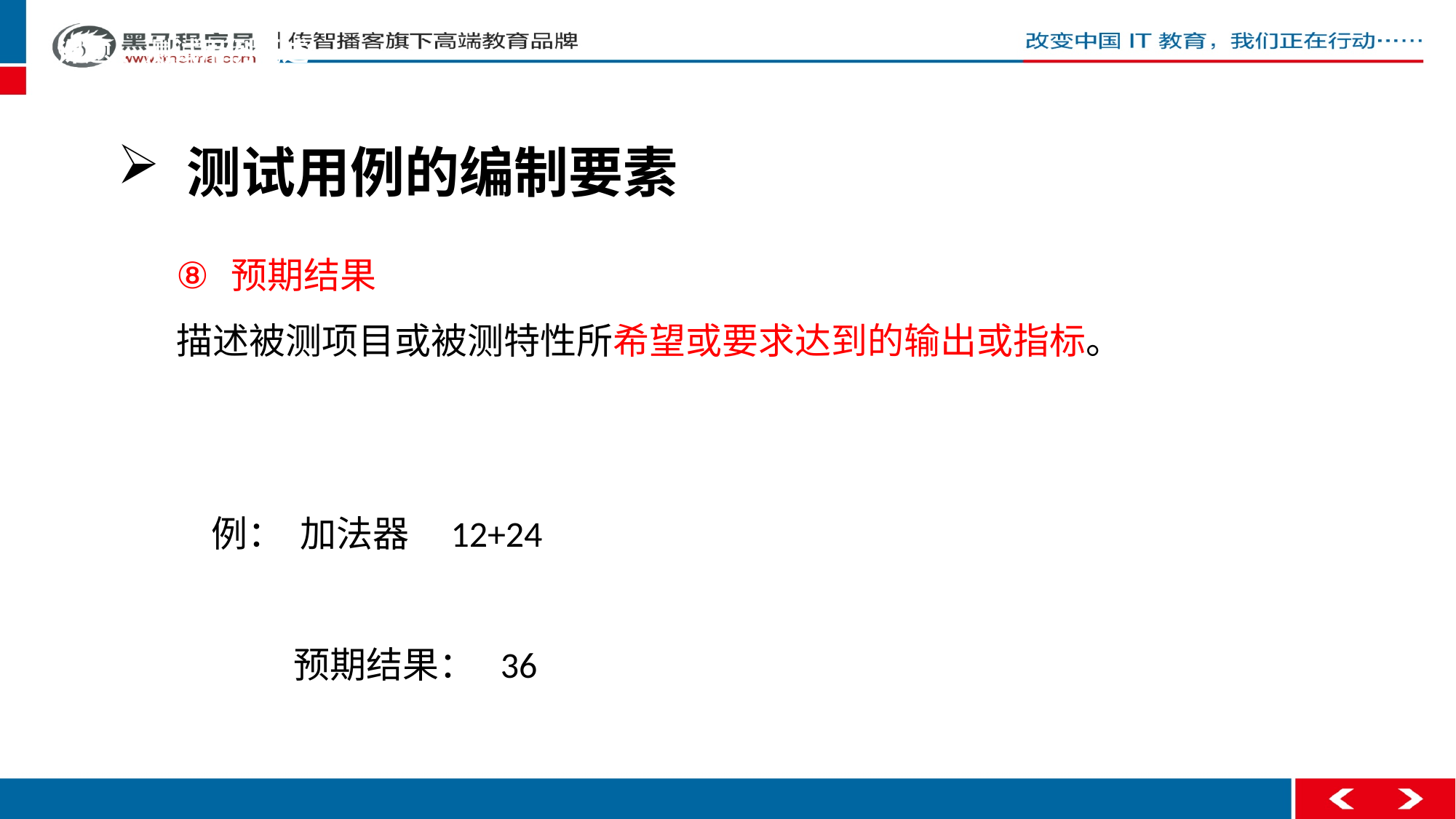

课题 、测试用例概述
 测试用例的编制要素
预期结果
描述被测项目或被测特性所希望或要求达到的输出或指标。
例：  加法器    12+24

         预期结果：  36